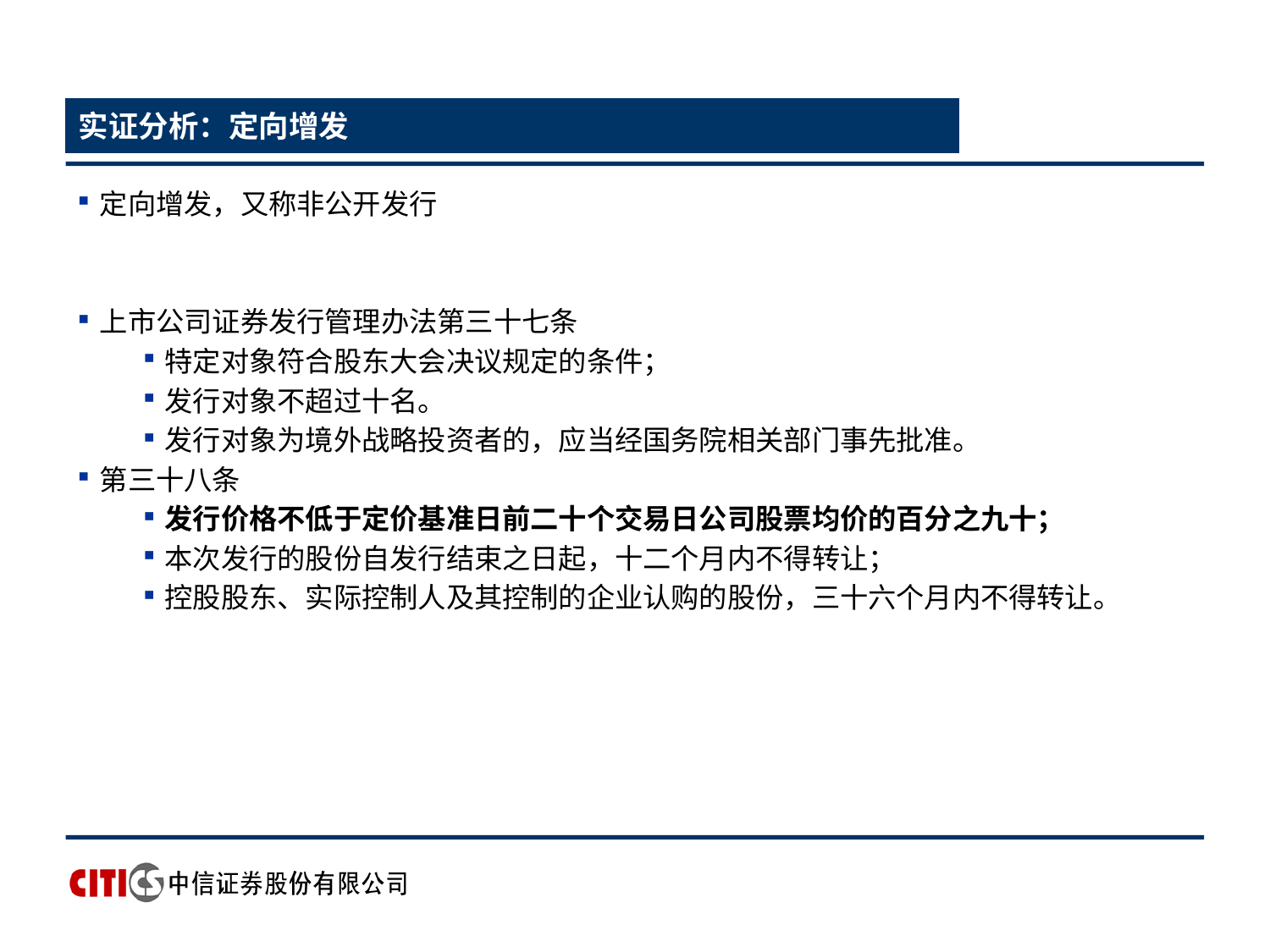

# 实证分析：定向增发
定向增发，又称非公开发行

上市公司证券发行管理办法第三十七条
特定对象符合股东大会决议规定的条件；
发行对象不超过十名。
发行对象为境外战略投资者的，应当经国务院相关部门事先批准。
第三十八条
发行价格不低于定价基准日前二十个交易日公司股票均价的百分之九十；
本次发行的股份自发行结束之日起，十二个月内不得转让；
控股股东、实际控制人及其控制的企业认购的股份，三十六个月内不得转让。